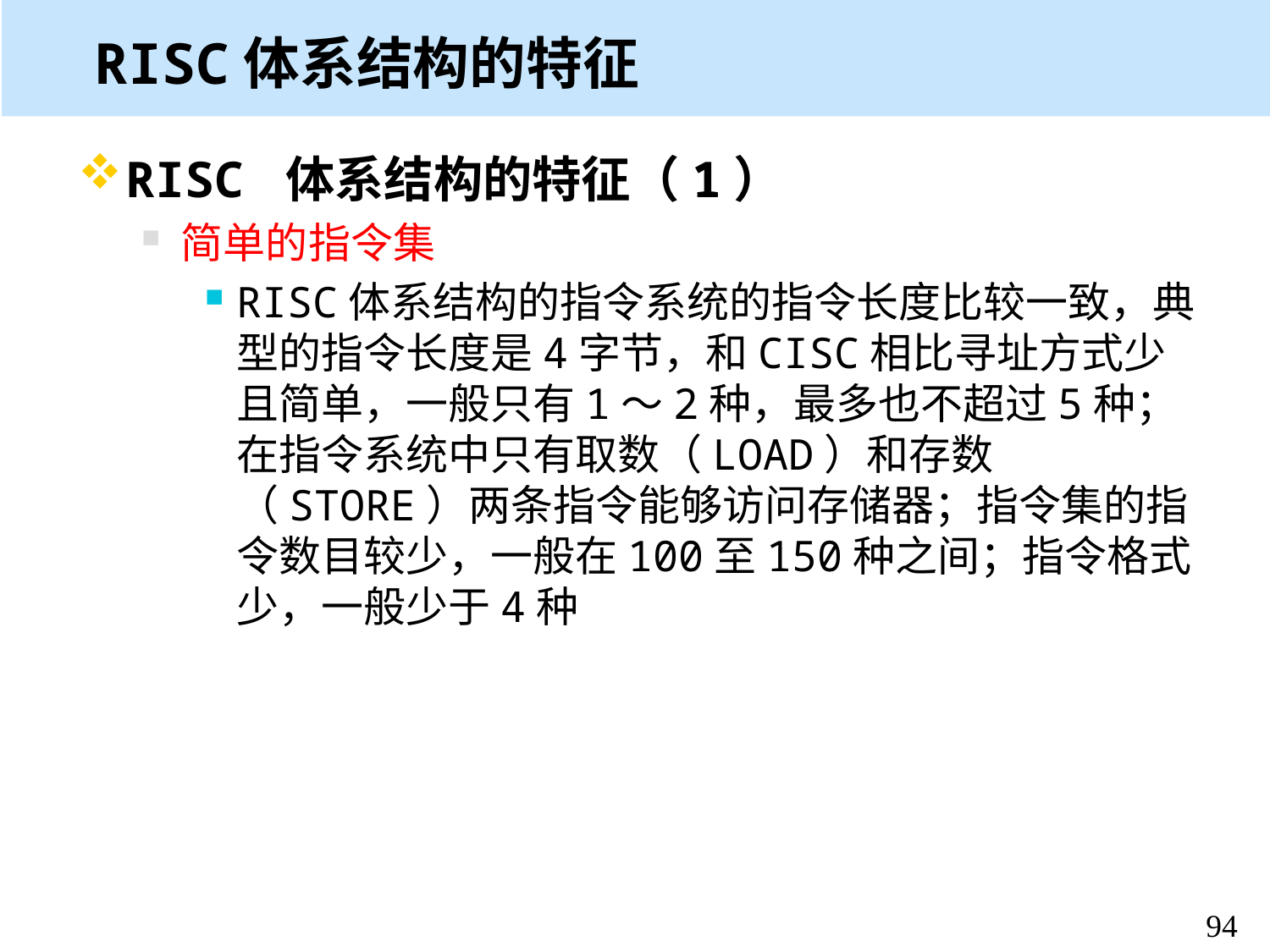

# RISC体系结构的特征
RISC 体系结构的特征（1）
简单的指令集
RISC体系结构的指令系统的指令长度比较一致，典型的指令长度是4字节，和CISC相比寻址方式少且简单，一般只有1～2种，最多也不超过5种；在指令系统中只有取数（LOAD）和存数（STORE）两条指令能够访问存储器；指令集的指令数目较少，一般在100至150种之间；指令格式少，一般少于4种